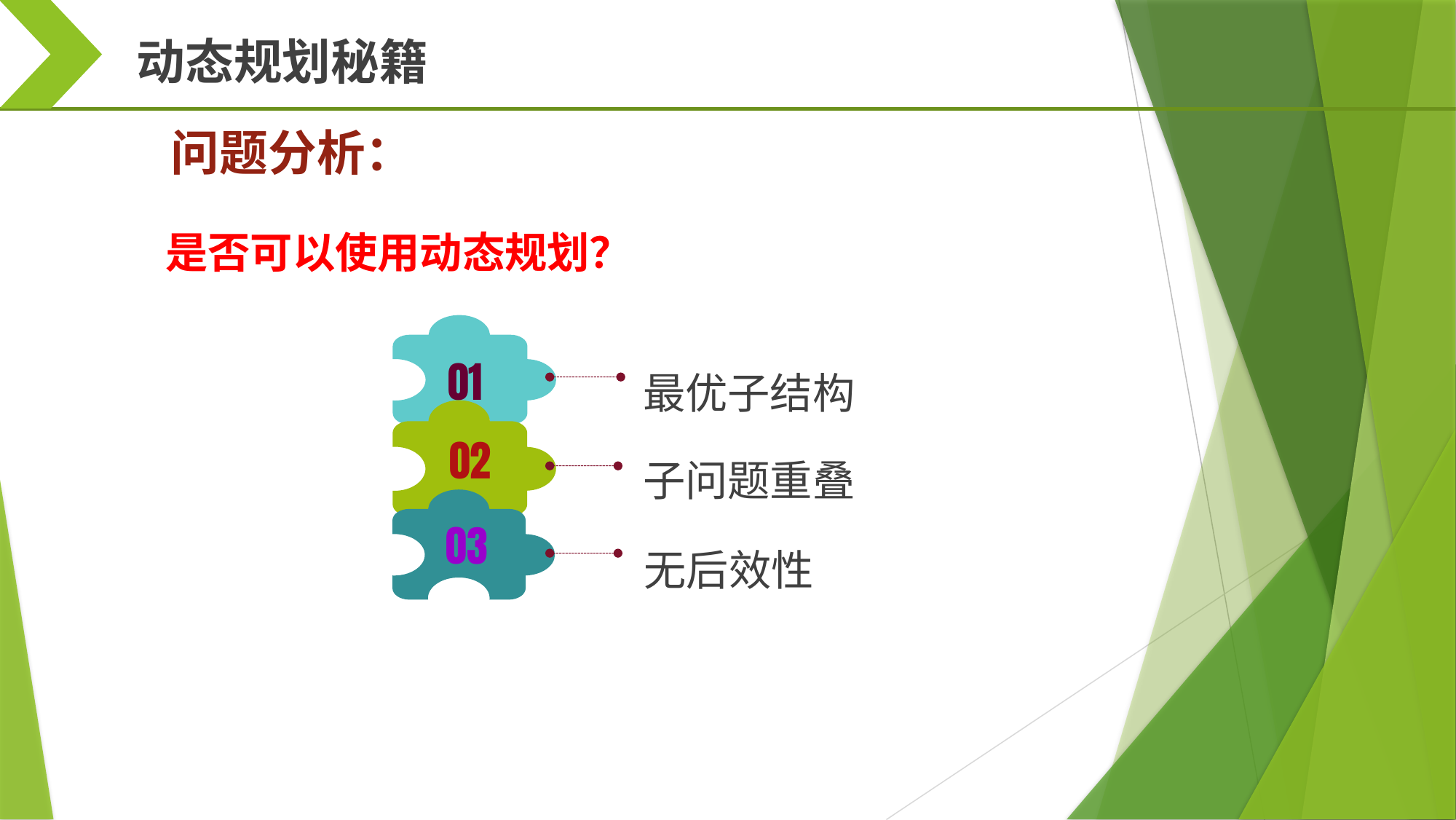

动态规划秘籍
问题分析：
是否可以使用动态规划？

01
最优子结构

02
子问题重叠

03
无后效性